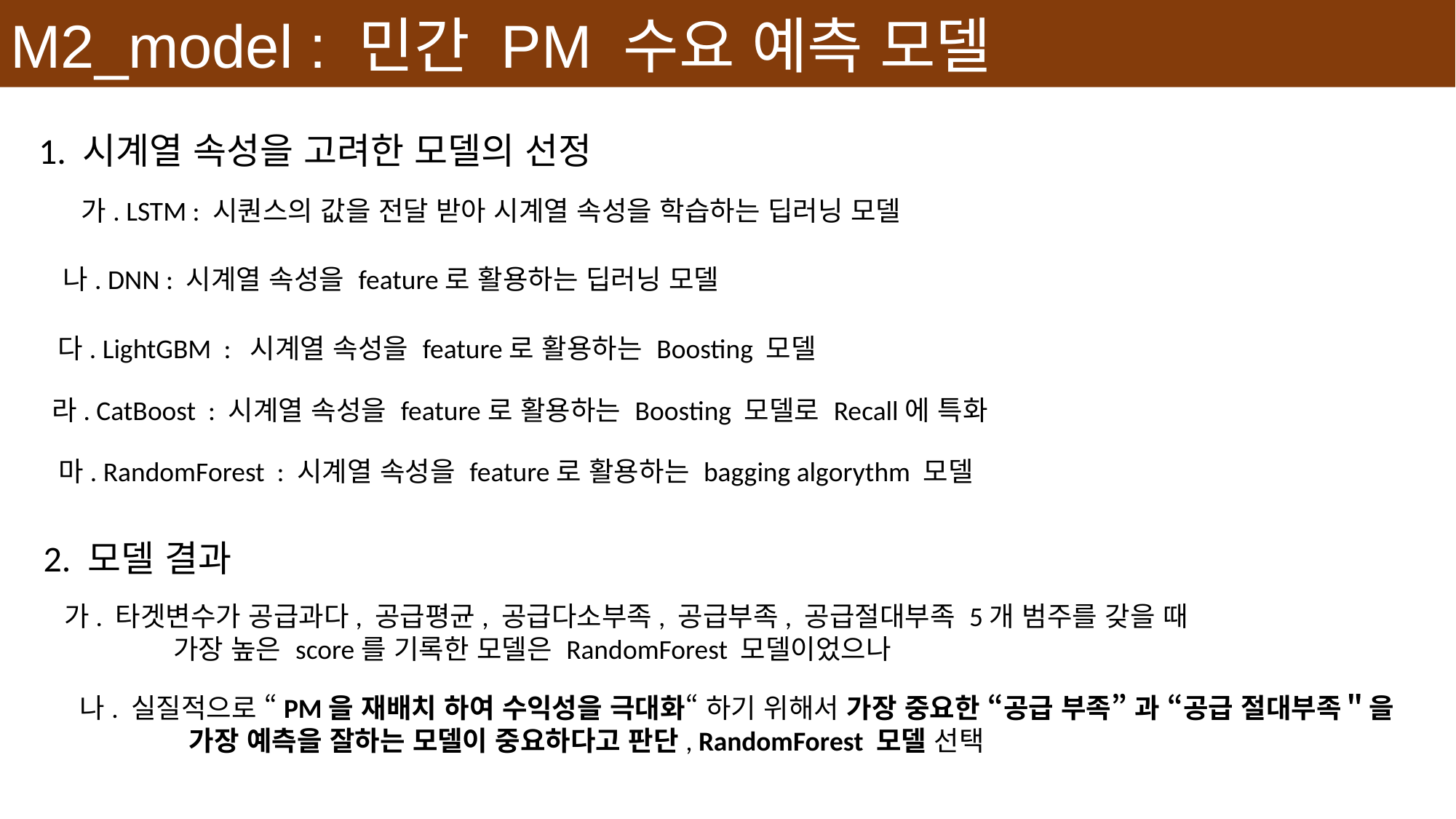

M2_model : 민간 PM 수요 예측 모델
1. 시계열 속성을 고려한 모델의 선정
가. LSTM : 시퀀스의 값을 전달 받아 시계열 속성을 학습하는 딥러닝 모델
나. DNN : 시계열 속성을 feature로 활용하는 딥러닝 모델
다. LightGBM  :  시계열 속성을 feature로 활용하는 Boosting 모델
라. CatBoost  : 시계열 속성을 feature로 활용하는 Boosting 모델로 Recall에 특화
마. RandomForest  : 시계열 속성을 feature로 활용하는 bagging algorythm 모델
2. 모델 결과
가. 타겟변수가 공급과다, 공급평균, 공급다소부족, 공급부족, 공급절대부족 5개 범주를 갖을 때
	가장 높은 score를 기록한 모델은 RandomForest 모델이었으나
나. 실질적으로 “PM을 재배치 하여 수익성을 극대화“ 하기 위해서 가장 중요한 “공급 부족” 과 “공급 절대부족＂을
	가장 예측을 잘하는 모델이 중요하다고 판단, RandomForest 모델 선택